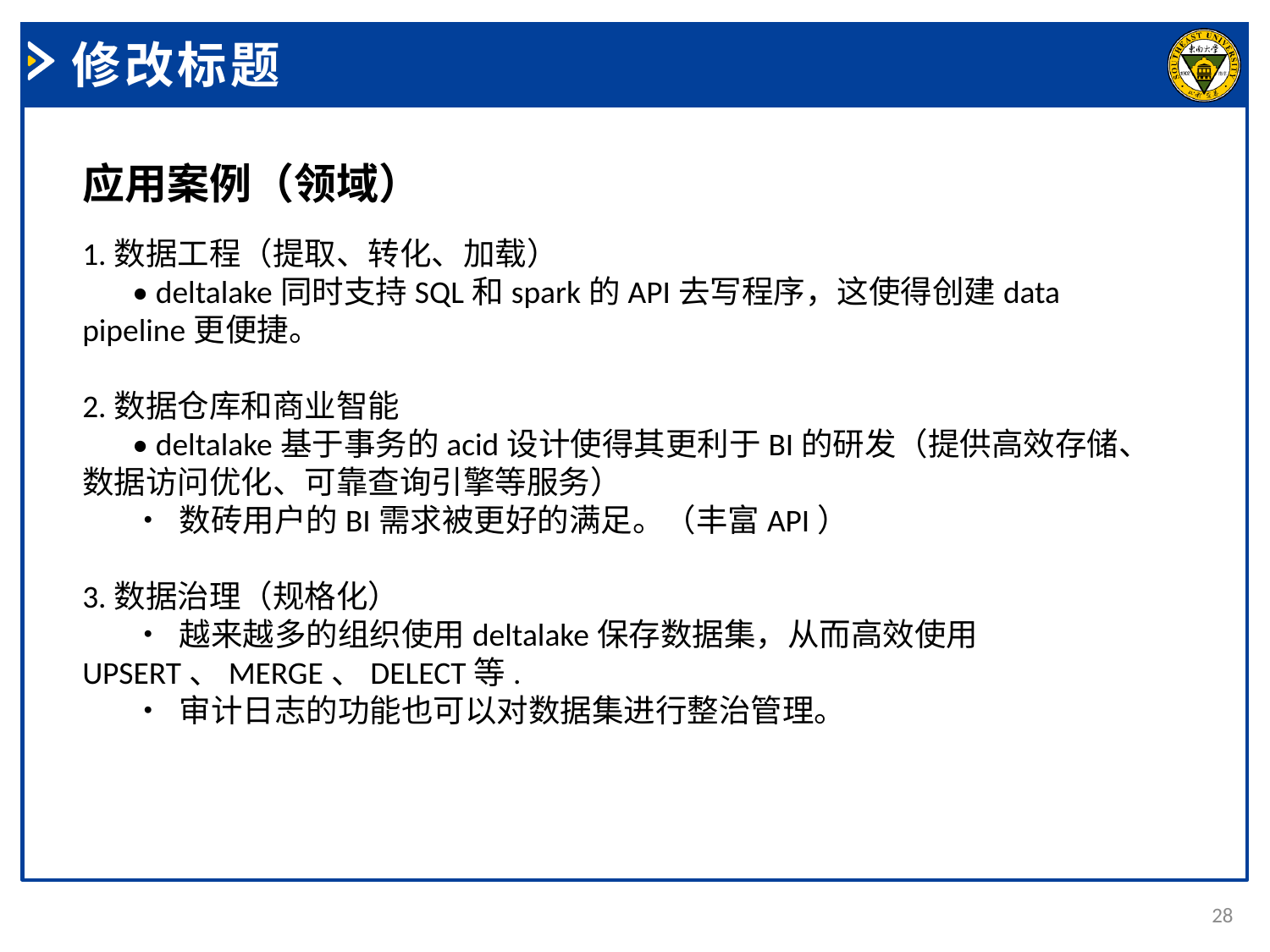

修改标题
应用案例（领域）
1.数据工程（提取、转化、加载）
       • deltalake同时支持SQL和spark的API去写程序，这使得创建data pipeline更便捷。

2.数据仓库和商业智能
       • deltalake基于事务的acid设计使得其更利于BI的研发（提供高效存储、数据访问优化、可靠查询引擎等服务）
       • 数砖用户的BI需求被更好的满足。（丰富API）

3.数据治理（规格化）
       • 越来越多的组织使用deltalake保存数据集，从而高效使用UPSERT、MERGE、DELECT等.
       • 审计日志的功能也可以对数据集进行整治管理。

28